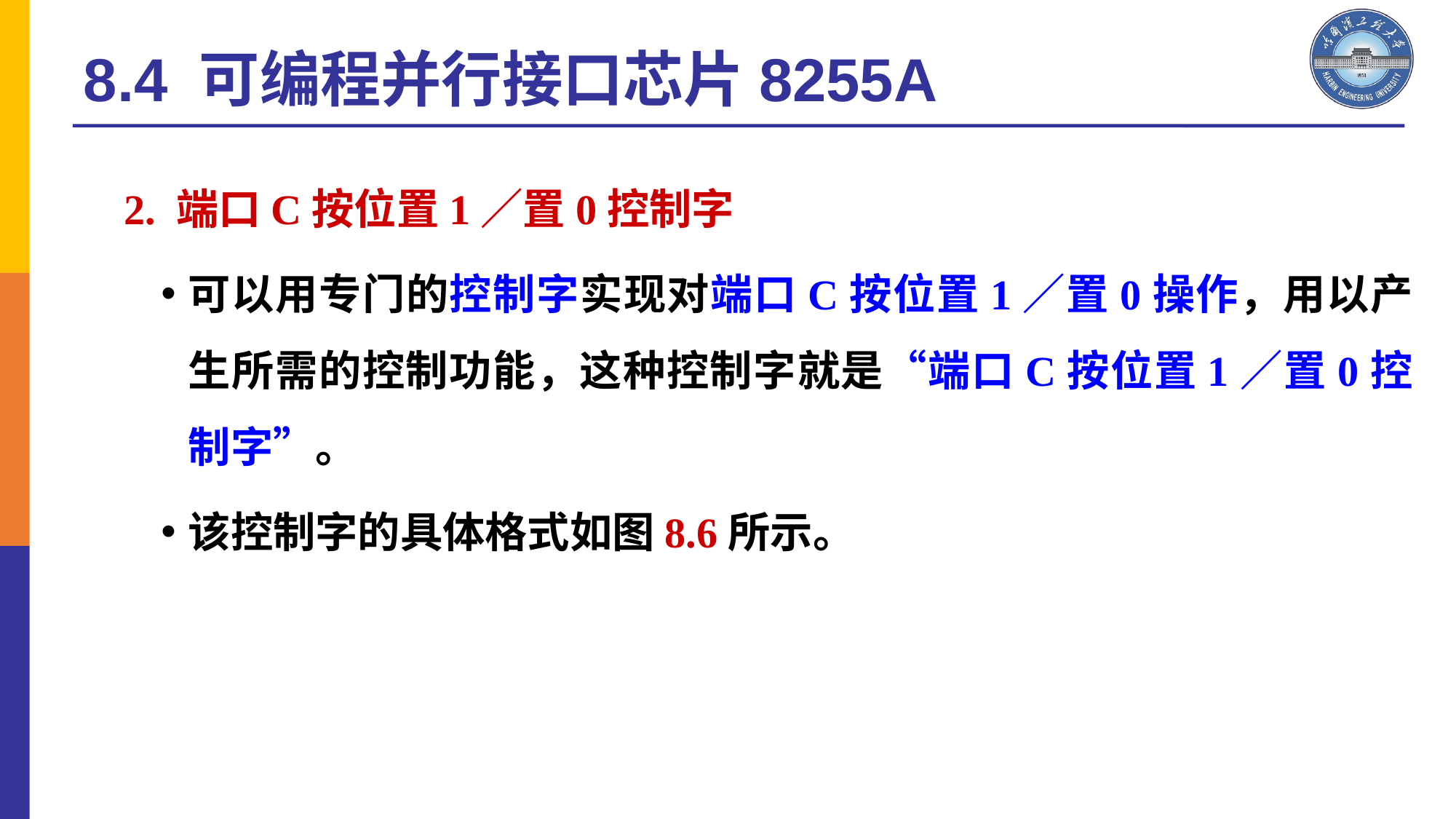

8.4 可编程并行接口芯片8255A
  2. 端口C按位置1／置0控制字
可以用专门的控制字实现对端口C按位置1／置0操作，用以产生所需的控制功能，这种控制字就是“端口C按位置1／置0控制字”。
该控制字的具体格式如图8.6所示。